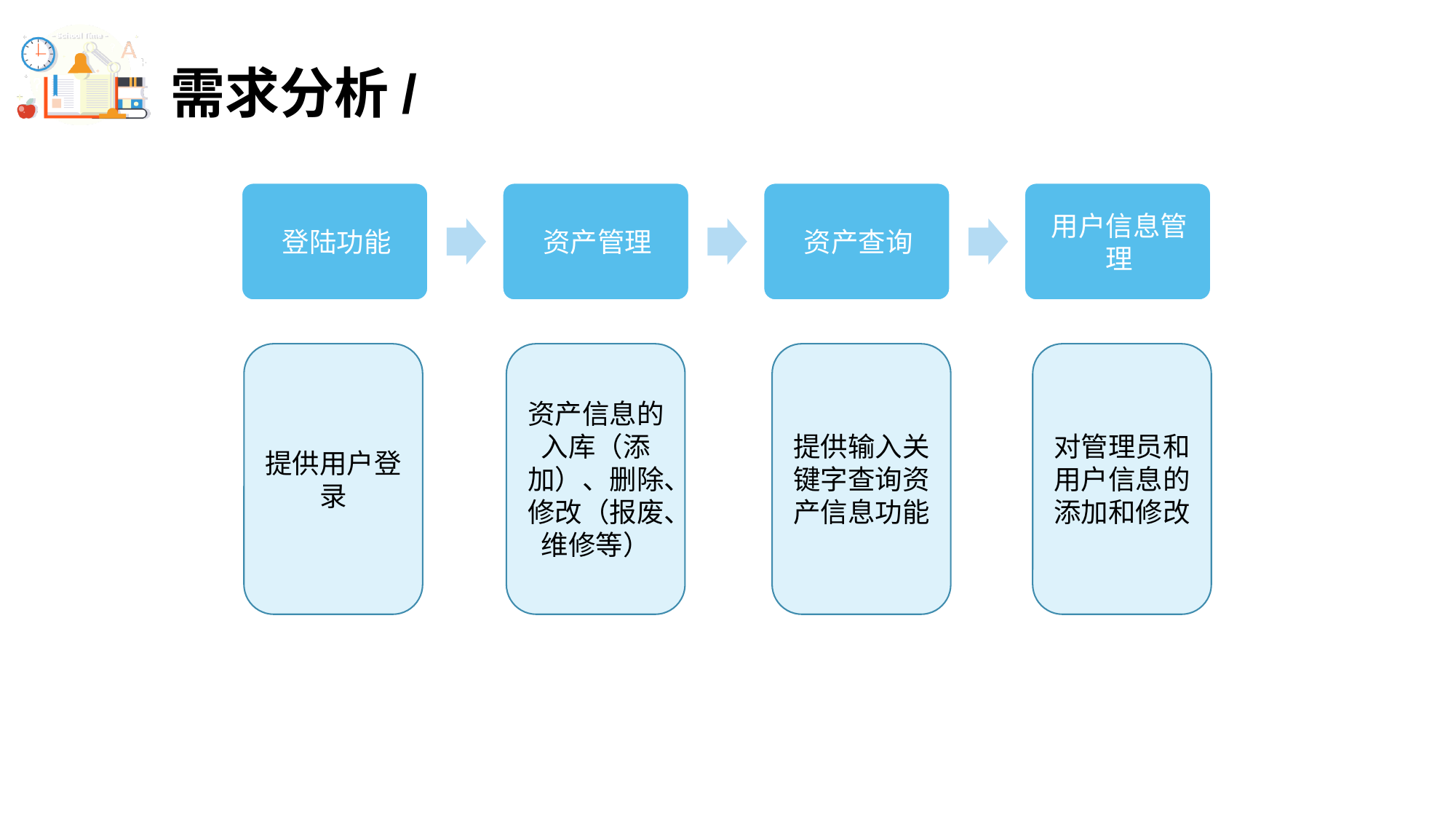

登陆功能

资产管理

资产查询

用户信息管理
需求分析/
提供用户登录
资产信息的入库（添加）、删除、修改（报废、维修等）
提供输入关键字查询资产信息功能
对管理员和用户信息的添加和修改